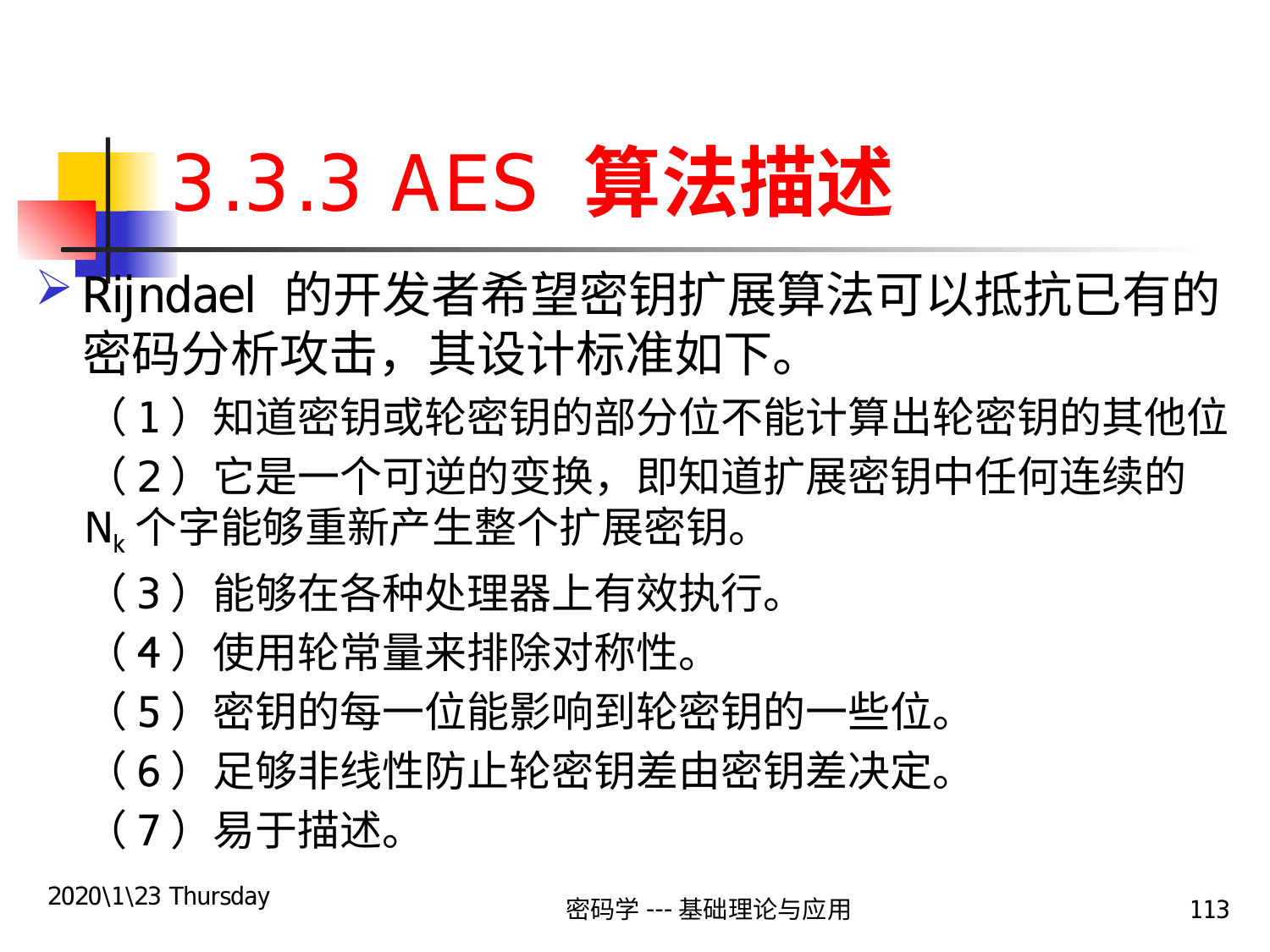

# 3.3.3 AES 算法描述
Rijndael 的开发者希望密钥扩展算法可以抵抗已有的密码分析攻击，其设计标准如下。
（1）知道密钥或轮密钥的部分位不能计算出轮密钥的其他位
（2）它是一个可逆的变换，即知道扩展密钥中任何连续的Nk个字能够重新产生整个扩展密钥。
（3）能够在各种处理器上有效执行。
（4）使用轮常量来排除对称性。
（5）密钥的每一位能影响到轮密钥的一些位。
（6）足够非线性防止轮密钥差由密钥差决定。
（7）易于描述。
2020\1\23 Thursday
密码学---基础理论与应用
113